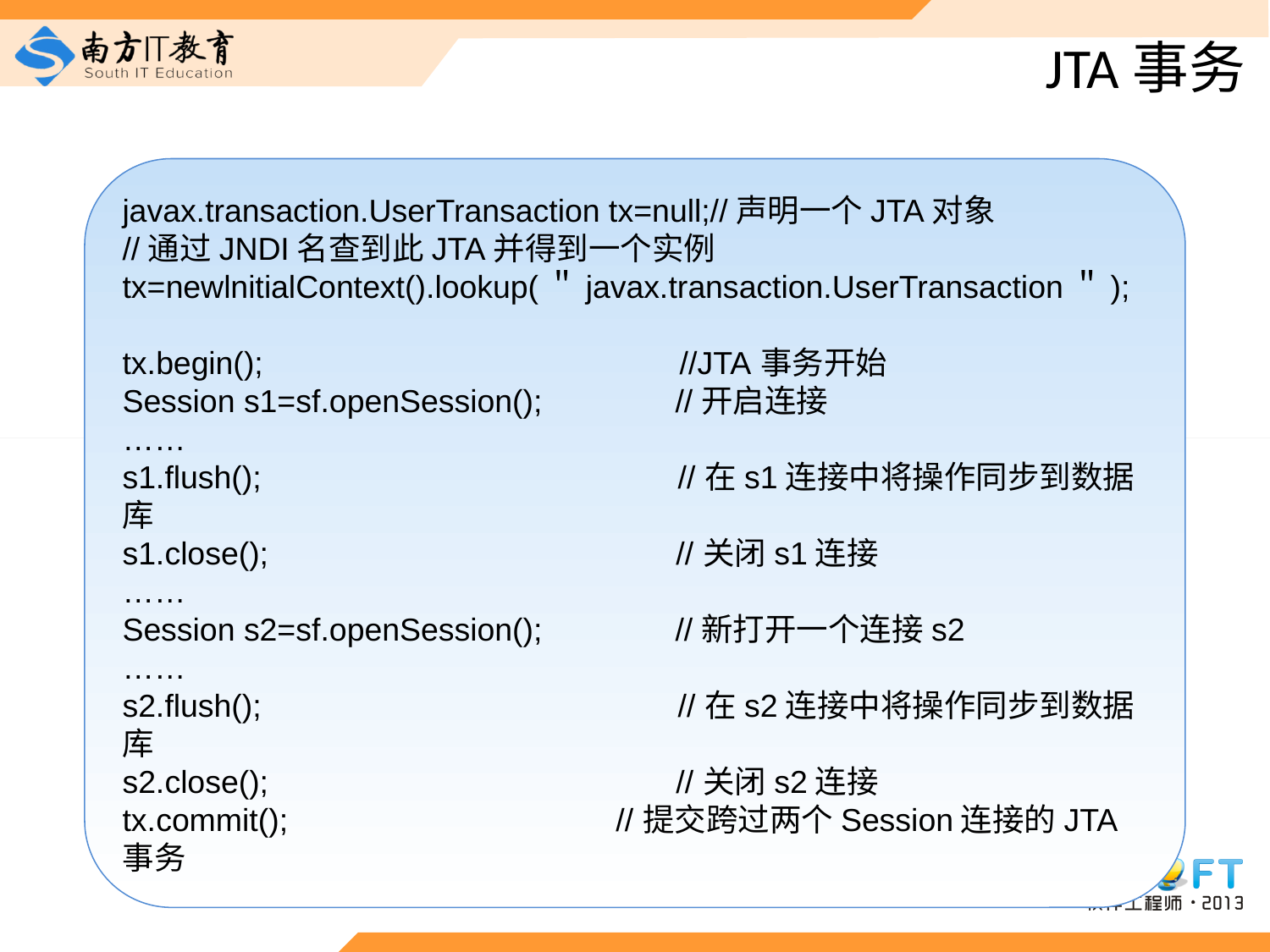

# JTA事务
javax.transaction.UserTransaction tx=null;//声明一个JTA对象
//通过JNDI名查到此JTA并得到一个实例
tx=newlnitialContext().lookup(＂javax.transaction.UserTransaction＂);

tx.begin();                                               //JTA事务开始
Session s1=sf.openSession();               //开启连接
……
s1.flush();                                               //在s1连接中将操作同步到数据库
s1.close();                                              //关闭s1连接
……
Session s2=sf.openSession();               //新打开一个连接s2
……
s2.flush();                                               //在s2连接中将操作同步到数据库
s2.close();                                              //关闭s2连接
tx.commit();                                     //提交跨过两个Session连接的JTA事务